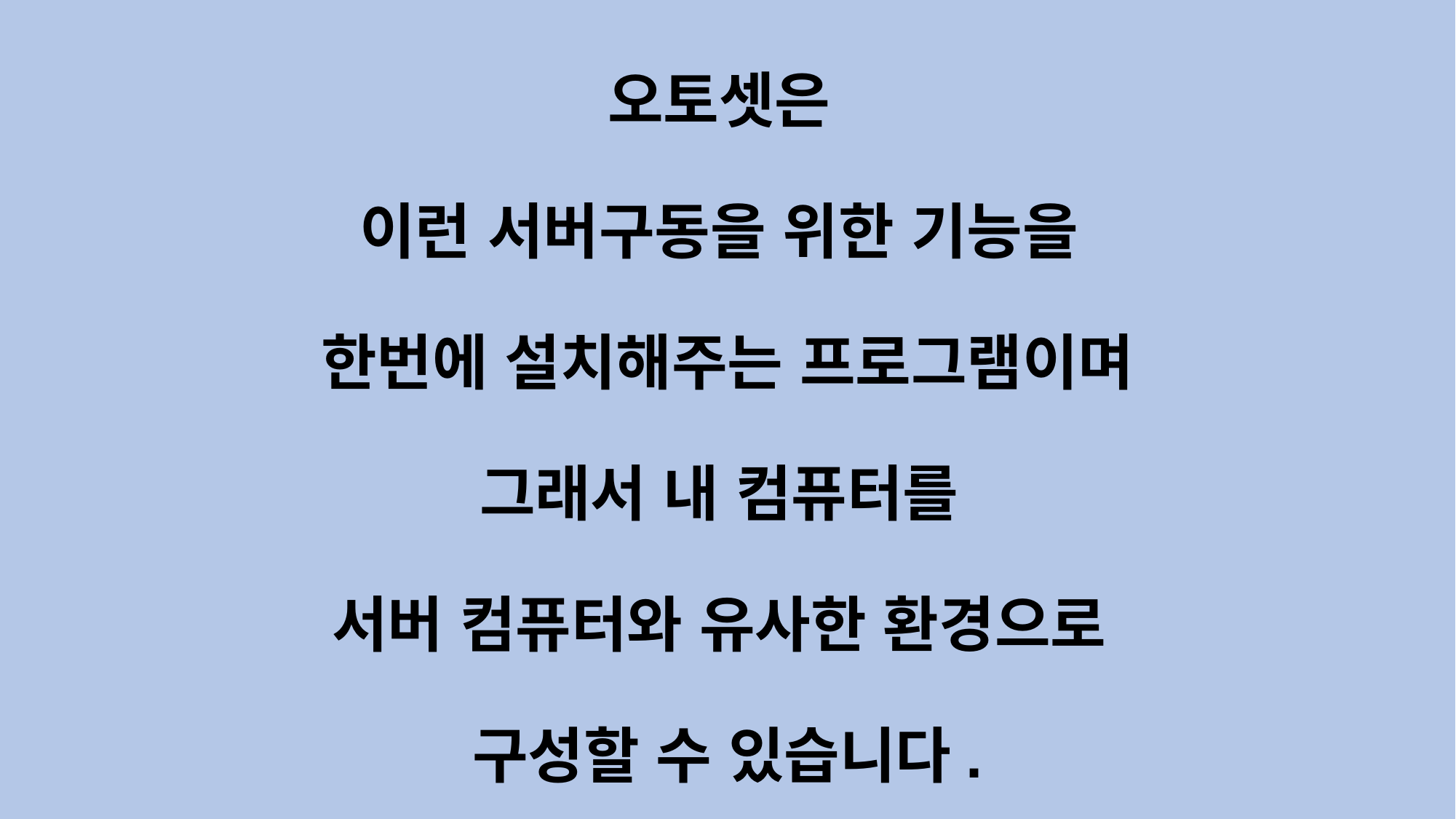

# 오토셋은 이런 서버구동을 위한 기능을 한번에 설치해주는 프로그램이며 그래서 내 컴퓨터를 서버 컴퓨터와 유사한 환경으로 구성할 수 있습니다.